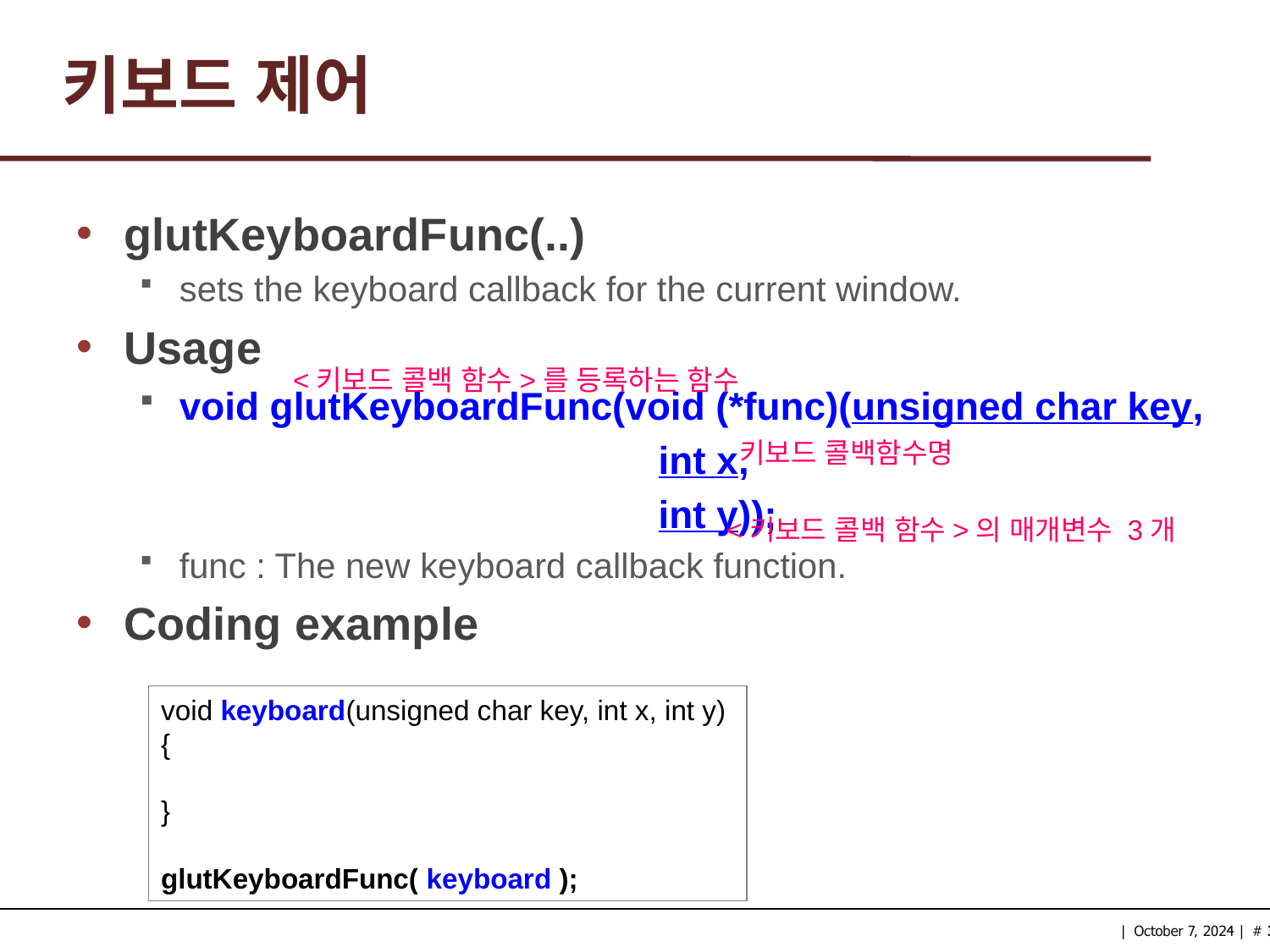

# 키보드 제어
glutKeyboardFunc(..)
sets the keyboard callback for the current window.
Usage
void glutKeyboardFunc(void (*func)(unsigned char key,
				 int x,
				 int y));
func : The new keyboard callback function.
Coding example

 <키보드 콜백 함수>를 등록하는 함수
키보드 콜백함수명
<키보드 콜백 함수>의 매개변수 3개
void keyboard(unsigned char key, int x, int y)
{

}

glutKeyboardFunc( keyboard );